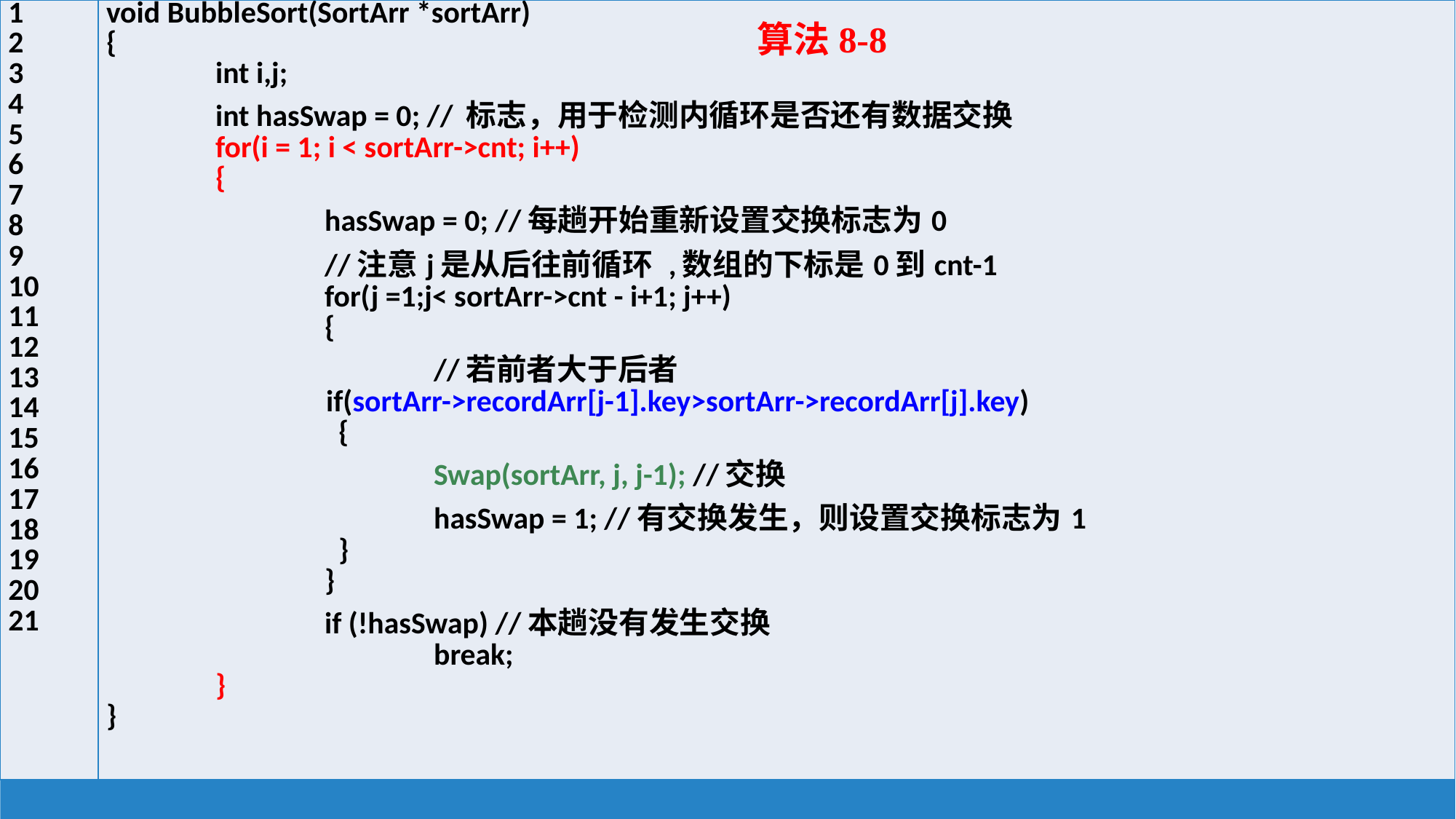

| 1 2 3 4 5 6 7 8 9 10 11 12 13 14 15 16 17 18 19 20 21 | void BubbleSort(SortArr \*sortArr) { int i,j; int hasSwap = 0; // 标志，用于检测内循环是否还有数据交换 for(i = 1; i < sortArr->cnt; i++) { hasSwap = 0; //每趟开始重新设置交换标志为0 //注意j是从后往前循环 ,数组的下标是0到cnt-1 for(j =1;j< sortArr->cnt - i+1; j++) { //若前者大于后者 if(sortArr->recordArr[j-1].key>sortArr->recordArr[j].key) { Swap(sortArr, j, j-1); //交换 hasSwap = 1; //有交换发生，则设置交换标志为1 } } if (!hasSwap) //本趟没有发生交换 break; } } |
| --- | --- |
算法8-8
8.4.1 冒泡排序